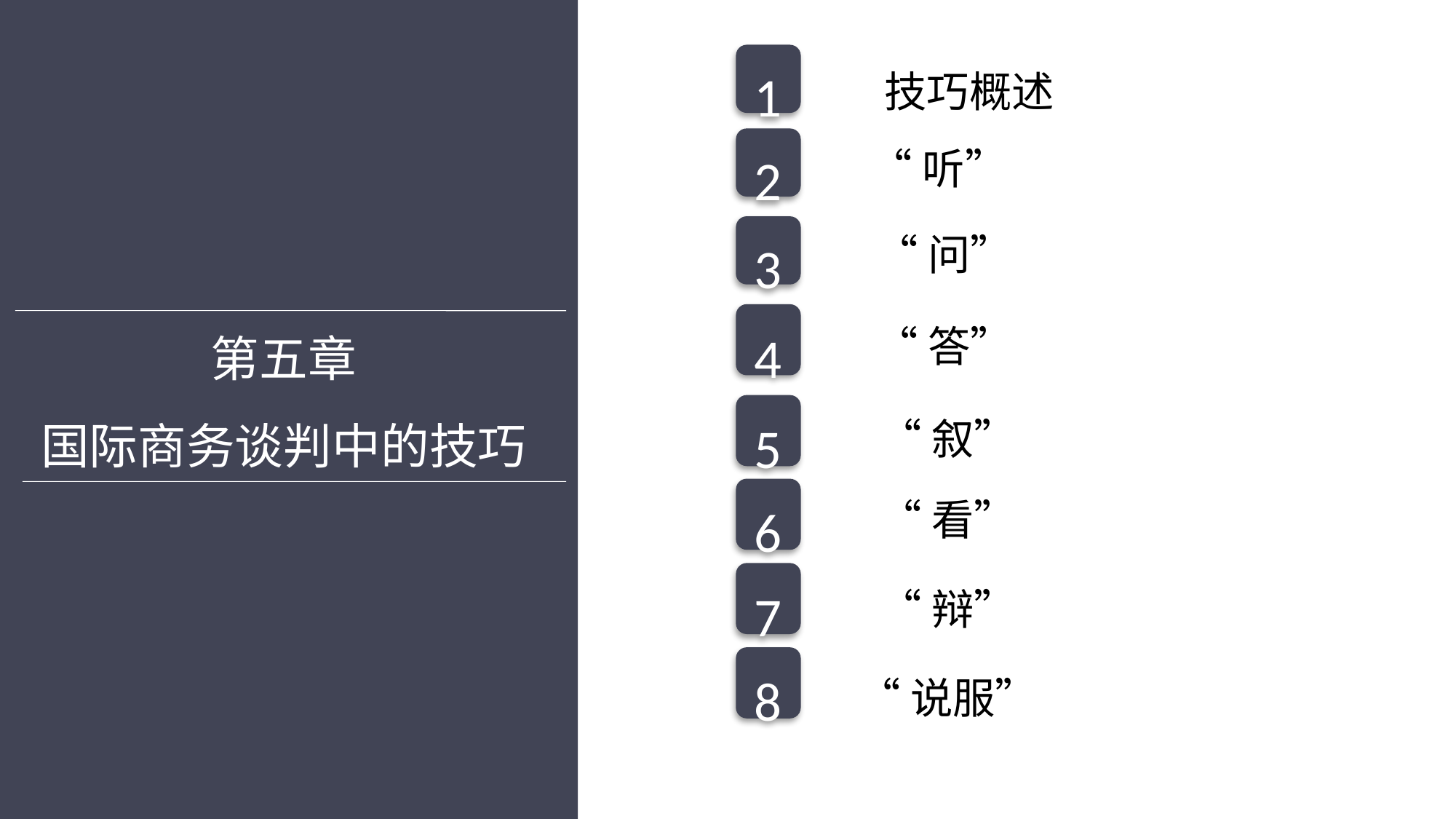

技巧概述
1
“听”
2
“问”
3
“答”
第五章
国际商务谈判中的技巧
4

“叙”
5
“看”
6
“辩”
7
“说服”
8